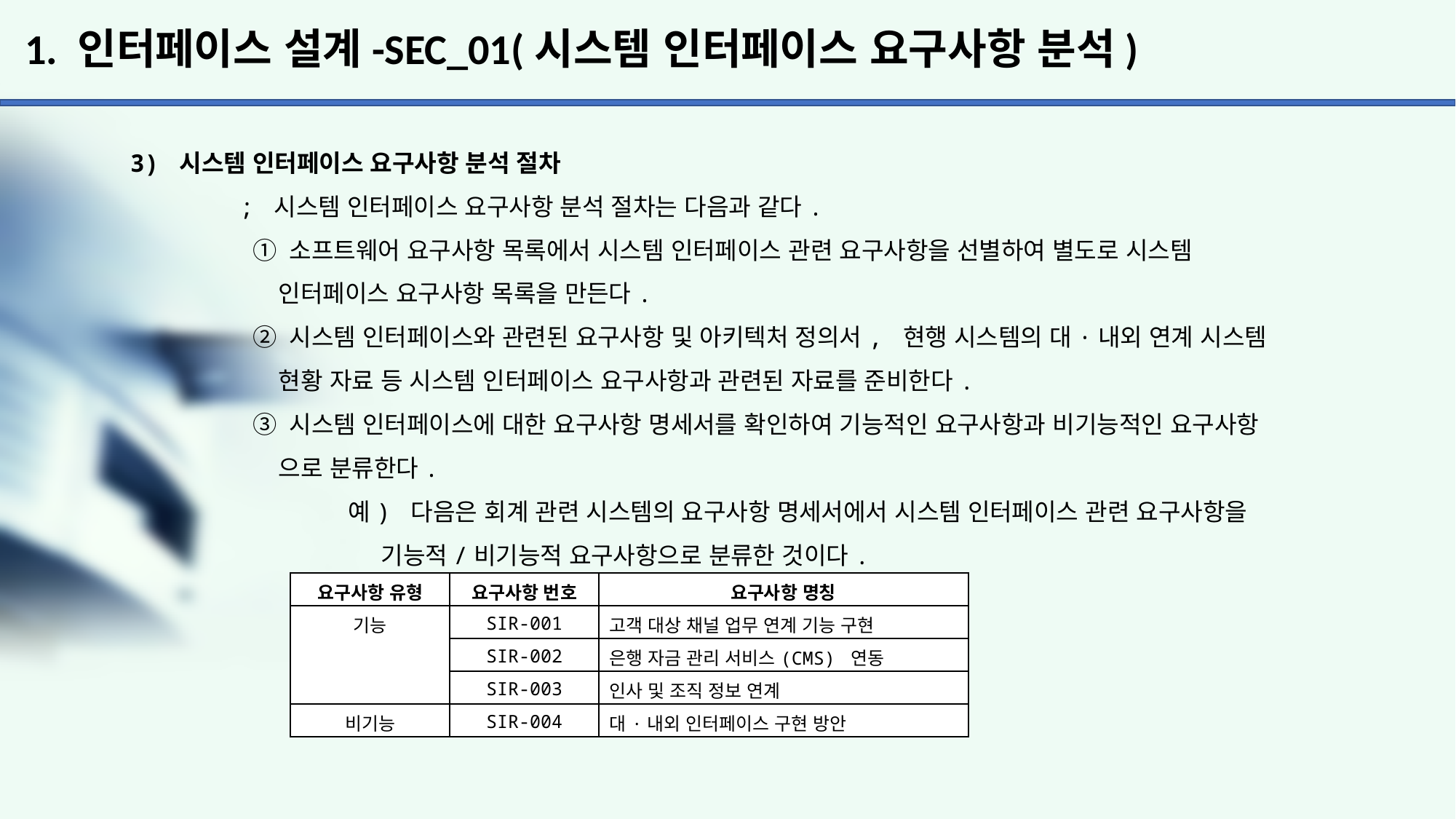

# 1. 인터페이스 설계-SEC_01(시스템 인터페이스 요구사항 분석)
3) 시스템 인터페이스 요구사항 분석 절차
	; 시스템 인터페이스 요구사항 분석 절차는 다음과 같다.
	  ① 소프트웨어 요구사항 목록에서 시스템 인터페이스 관련 요구사항을 선별하여 별도로 시스템
	     인터페이스 요구사항 목록을 만든다.
	  ② 시스템 인터페이스와 관련된 요구사항 및 아키텍처 정의서, 현행 시스템의 대·내외 연계 시스템
	     현황 자료 등 시스템 인터페이스 요구사항과 관련된 자료를 준비한다.
	  ③ 시스템 인터페이스에 대한 요구사항 명세서를 확인하여 기능적인 요구사항과 비기능적인 요구사항
	     으로 분류한다.
		예) 다음은 회계 관련 시스템의 요구사항 명세서에서 시스템 인터페이스 관련 요구사항을
		    기능적/비기능적 요구사항으로 분류한 것이다.
| 요구사항 유형 | 요구사항 번호 | 요구사항 명칭 |
| --- | --- | --- |
| 기능 | SIR-001 | 고객 대상 채널 업무 연계 기능 구현 |
|  | SIR-002 | 은행 자금 관리 서비스(CMS) 연동 |
|  | SIR-003 | 인사 및 조직 정보 연계 |
| 비기능 | SIR-004 | 대·내외 인터페이스 구현 방안 |